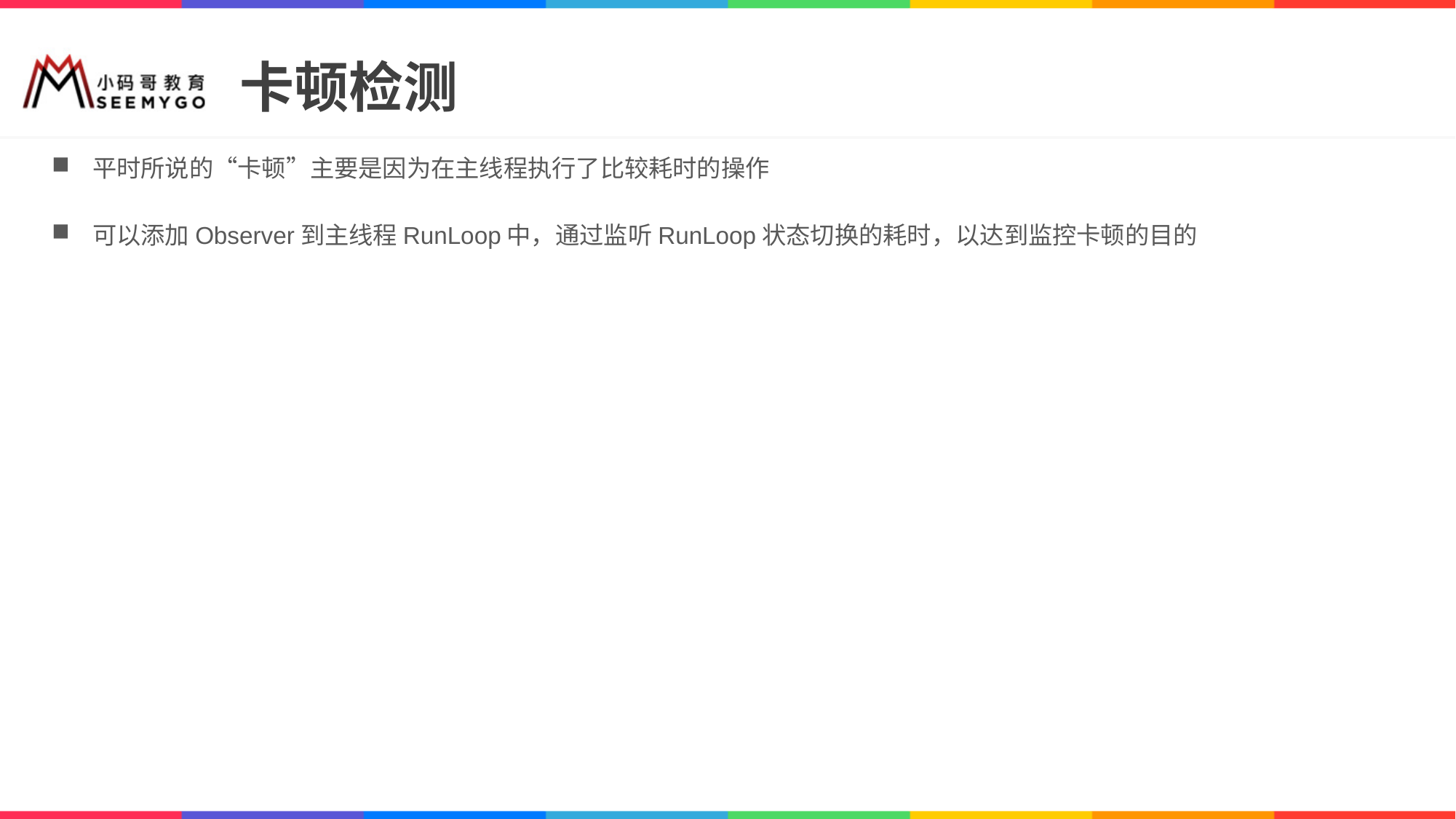

# 卡顿检测
平时所说的“卡顿”主要是因为在主线程执行了比较耗时的操作

可以添加Observer到主线程RunLoop中，通过监听RunLoop状态切换的耗时，以达到监控卡顿的目的